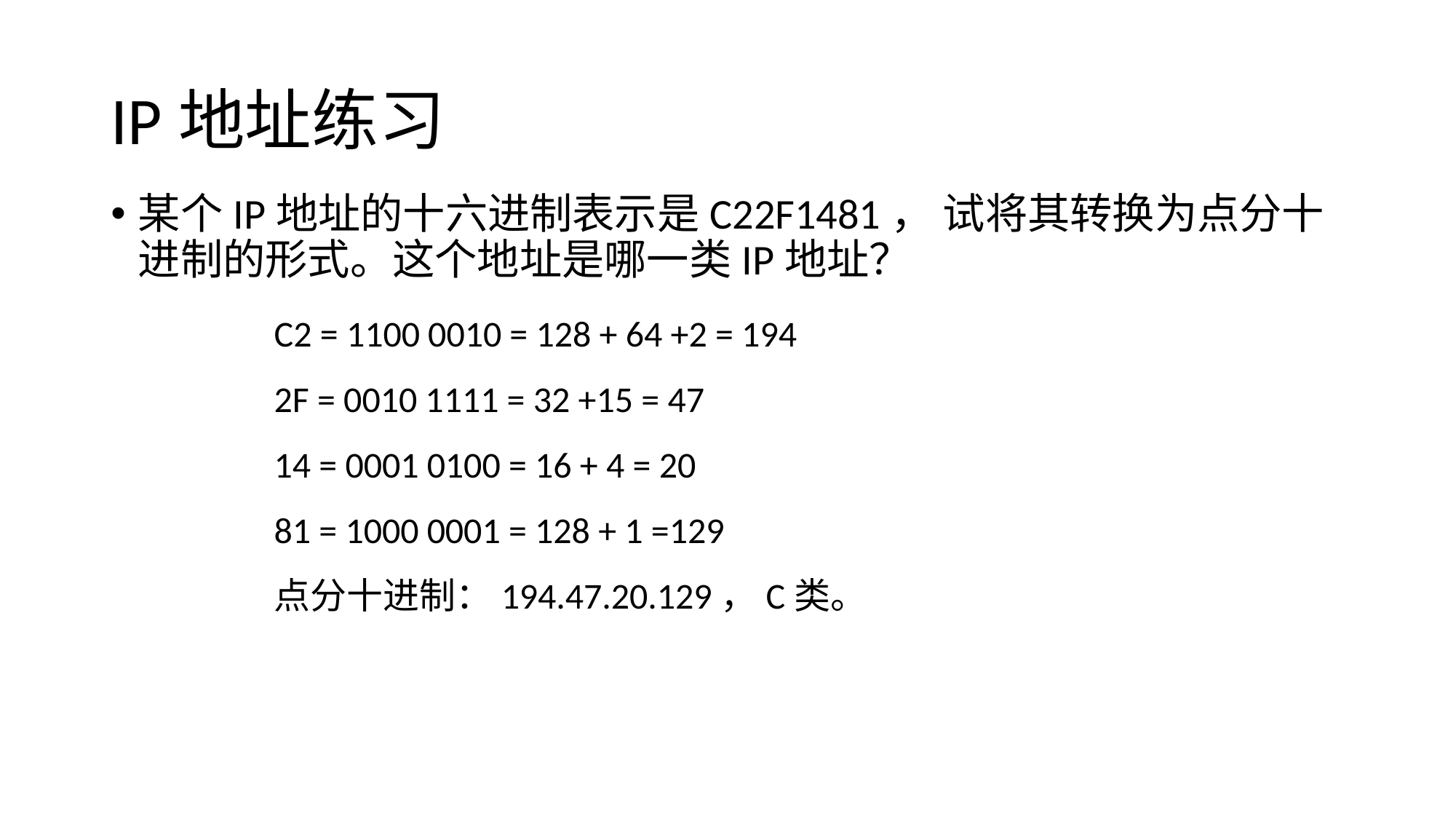

# IP地址练习
某个IP地址的十六进制表示是C22F1481， 试将其转换为点分十进制的形式。这个地址是哪一类IP地址？

C2 = 1100 0010 = 128 + 64 +2 = 194
2F = 0010 1111 = 32 +15 = 47
14 = 0001 0100 = 16 + 4 = 20
81 = 1000 0001 = 128 + 1 =129
点分十进制：194.47.20.129，C类。